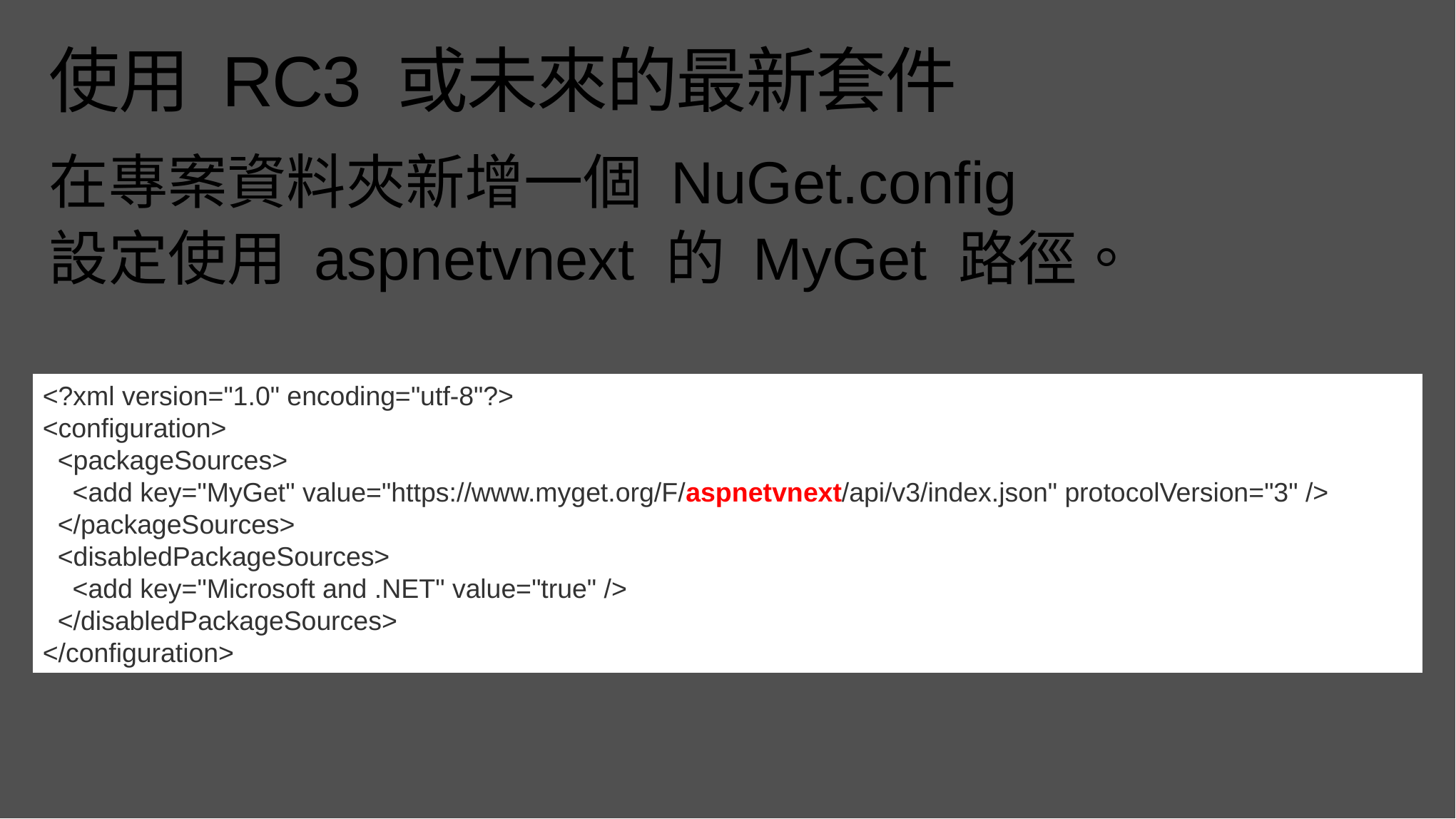

# 使用 RC3 或未來的最新套件
在專案資料夾新增一個 NuGet.config
設定使用 aspnetvnext 的 MyGet 路徑。
<?xml version="1.0" encoding="utf-8"?>
<configuration>
  <packageSources>
    <add key="MyGet" value="https://www.myget.org/F/aspnetvnext/api/v3/index.json" protocolVersion="3" />
  </packageSources>
  <disabledPackageSources>
    <add key="Microsoft and .NET" value="true" />
  </disabledPackageSources>
</configuration>